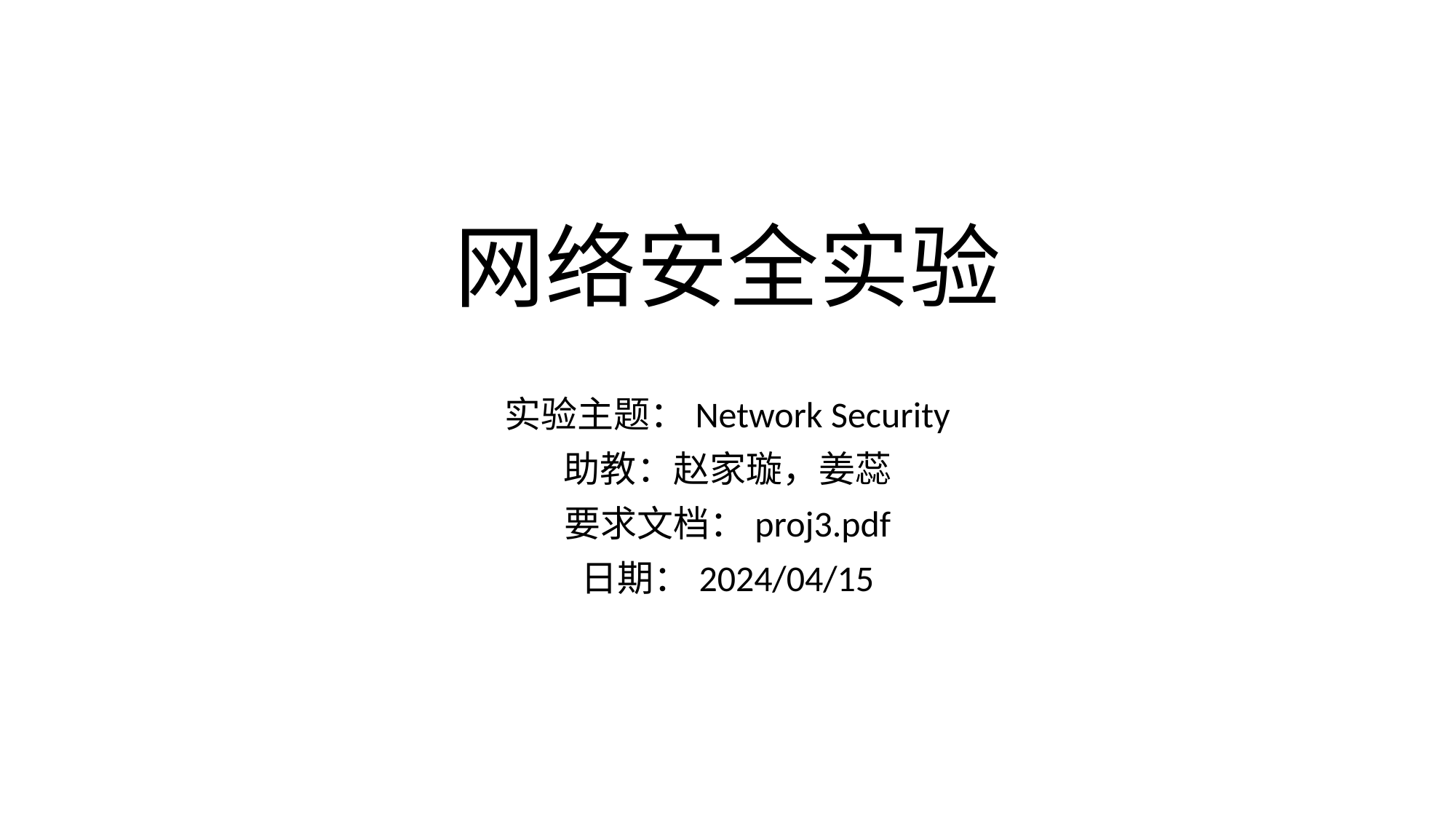

# 网络安全实验
实验主题：Network Security
助教：赵家璇，姜蕊
要求文档：proj3.pdf
日期：2024/04/15